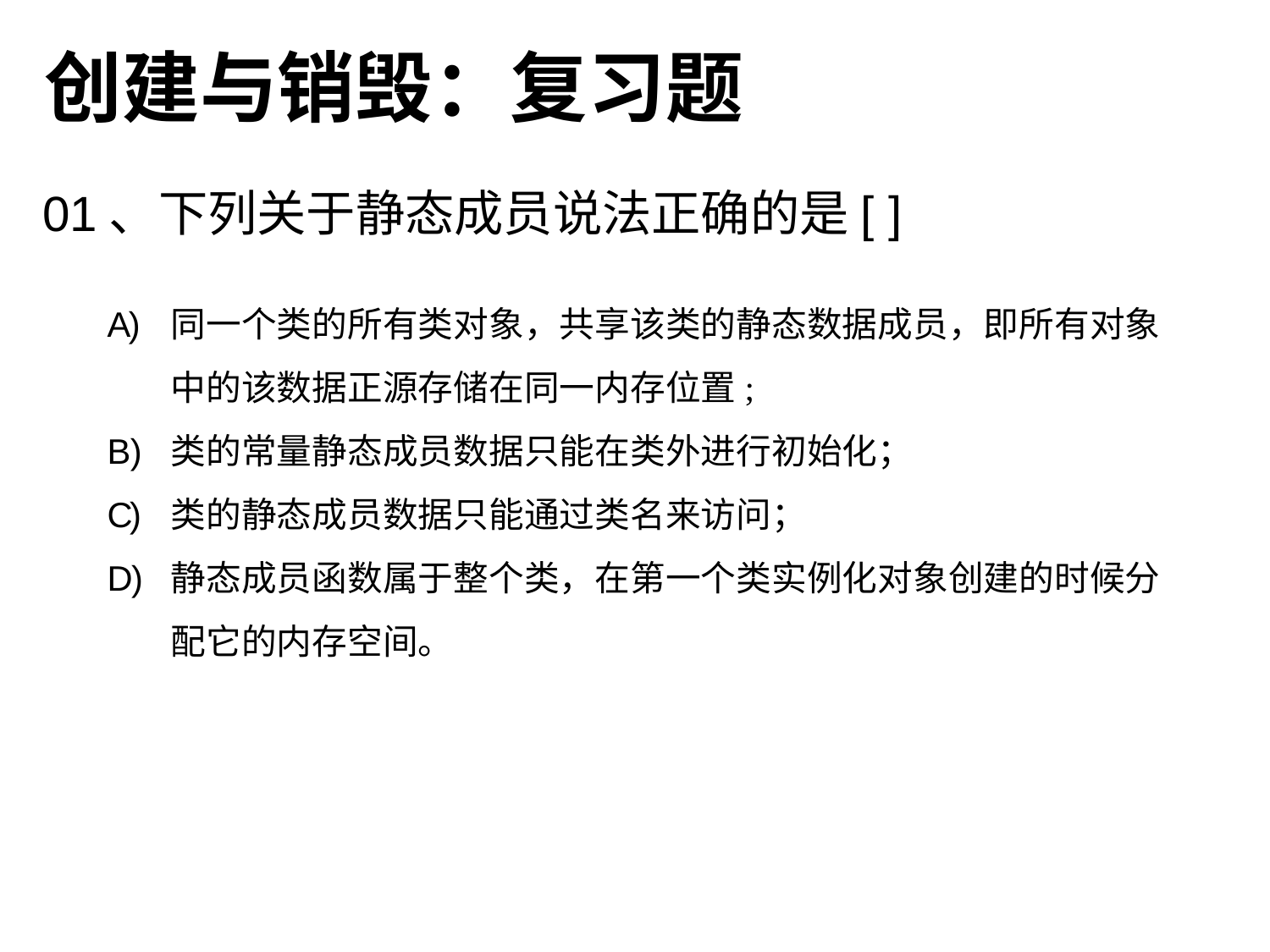

创建与销毁：复习题
01、下列关于静态成员说法正确的是[ ]
同一个类的所有类对象，共享该类的静态数据成员，即所有对象中的该数据正源存储在同一内存位置;
类的常量静态成员数据只能在类外进行初始化；
类的静态成员数据只能通过类名来访问；
静态成员函数属于整个类，在第一个类实例化对象创建的时候分配它的内存空间。